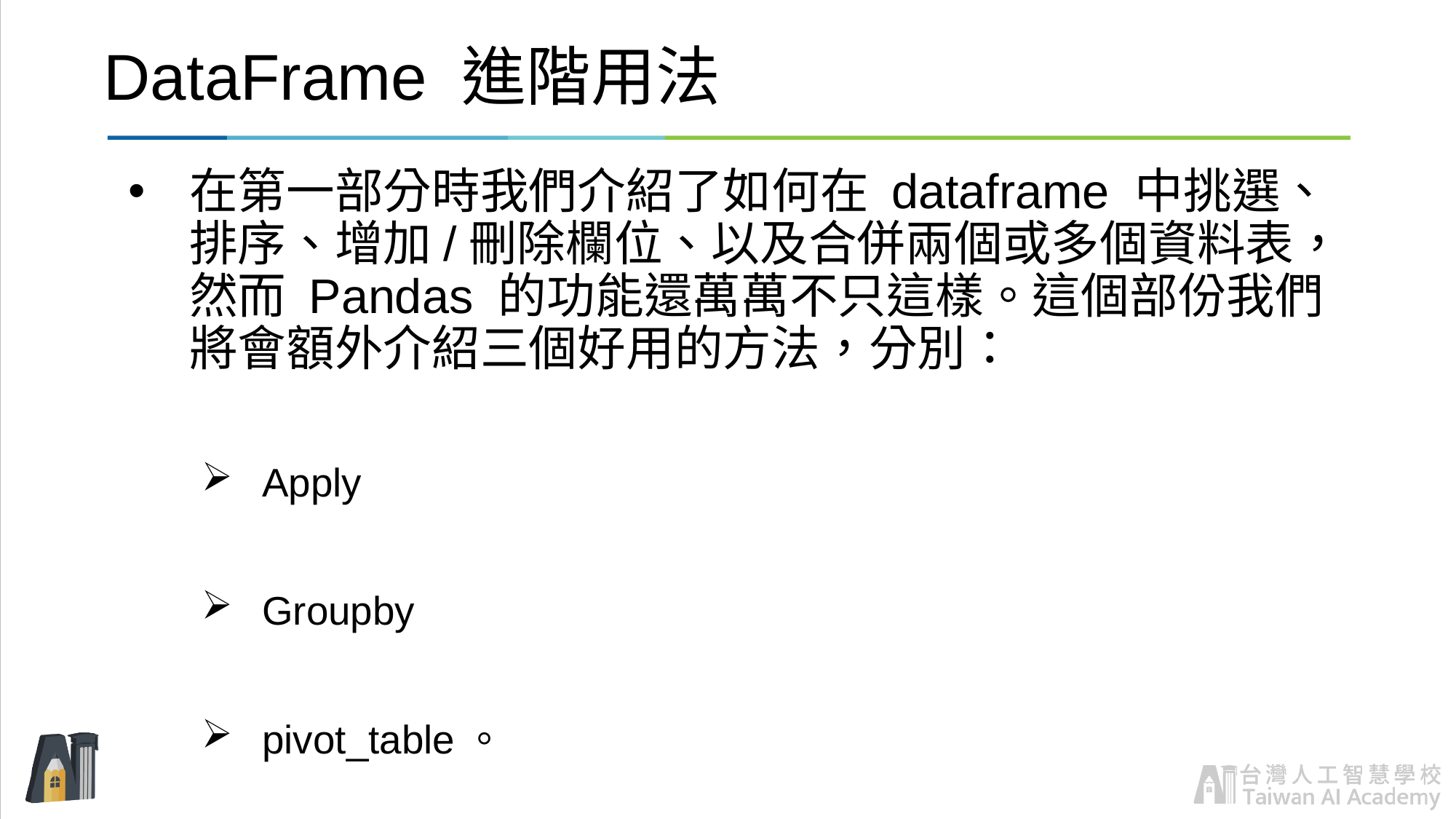

# DataFrame 進階用法
在第一部分時我們介紹了如何在 dataframe 中挑選、排序、增加/刪除欄位、以及合併兩個或多個資料表，然而 Pandas 的功能還萬萬不只這樣。這個部份我們將會額外介紹三個好用的方法，分別：

Apply

Groupby

pivot_table。